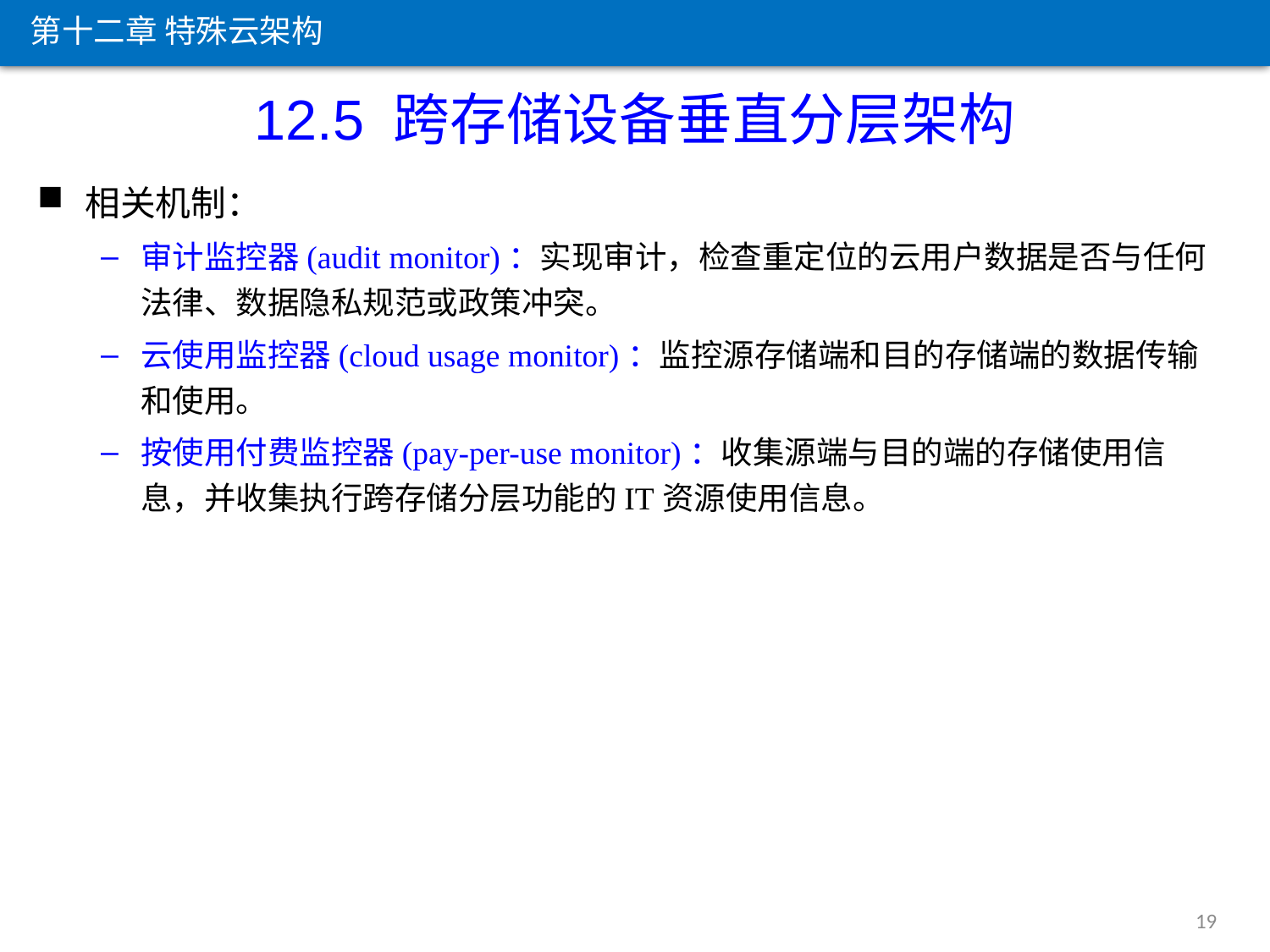

第十二章 特殊云架构
12.5 跨存储设备垂直分层架构
相关机制：
审计监控器(audit monitor)：实现审计，检查重定位的云用户数据是否与任何法律、数据隐私规范或政策冲突。
云使用监控器(cloud usage monitor)：监控源存储端和目的存储端的数据传输和使用。
按使用付费监控器(pay-per-use monitor)：收集源端与目的端的存储使用信息，并收集执行跨存储分层功能的IT资源使用信息。
19